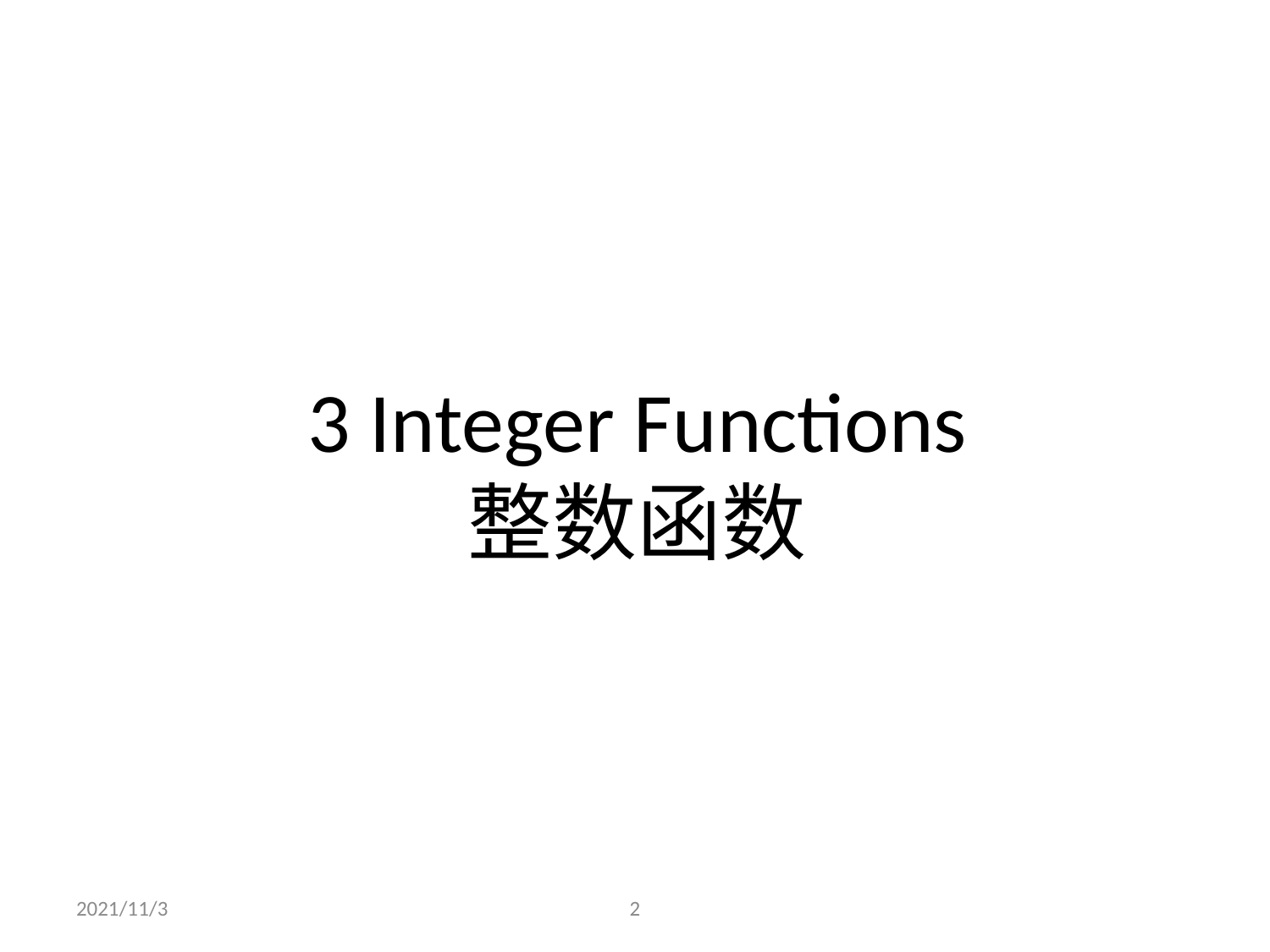

# 3 Integer Functions 整数函数
2021/11/3
2